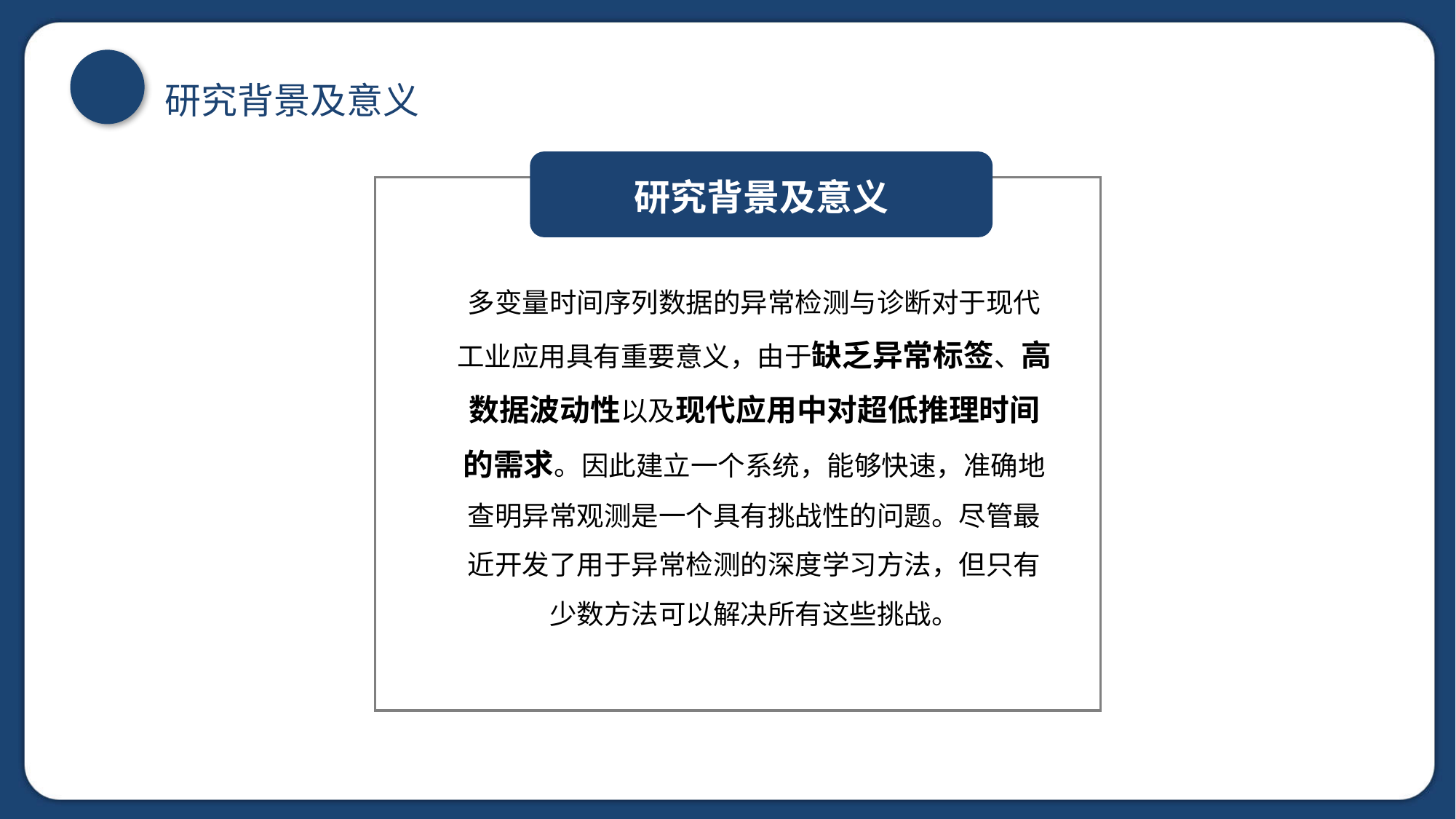

研究背景及意义

研究背景及意义

多变量时间序列数据的异常检测与诊断对于现代工业应用具有重要意义，由于缺乏异常标签、高数据波动性以及现代应用中对超低推理时间的需求。因此建立一个系统，能够快速，准确地查明异常观测是一个具有挑战性的问题。尽管最近开发了用于异常检测的深度学习方法，但只有少数方法可以解决所有这些挑战。